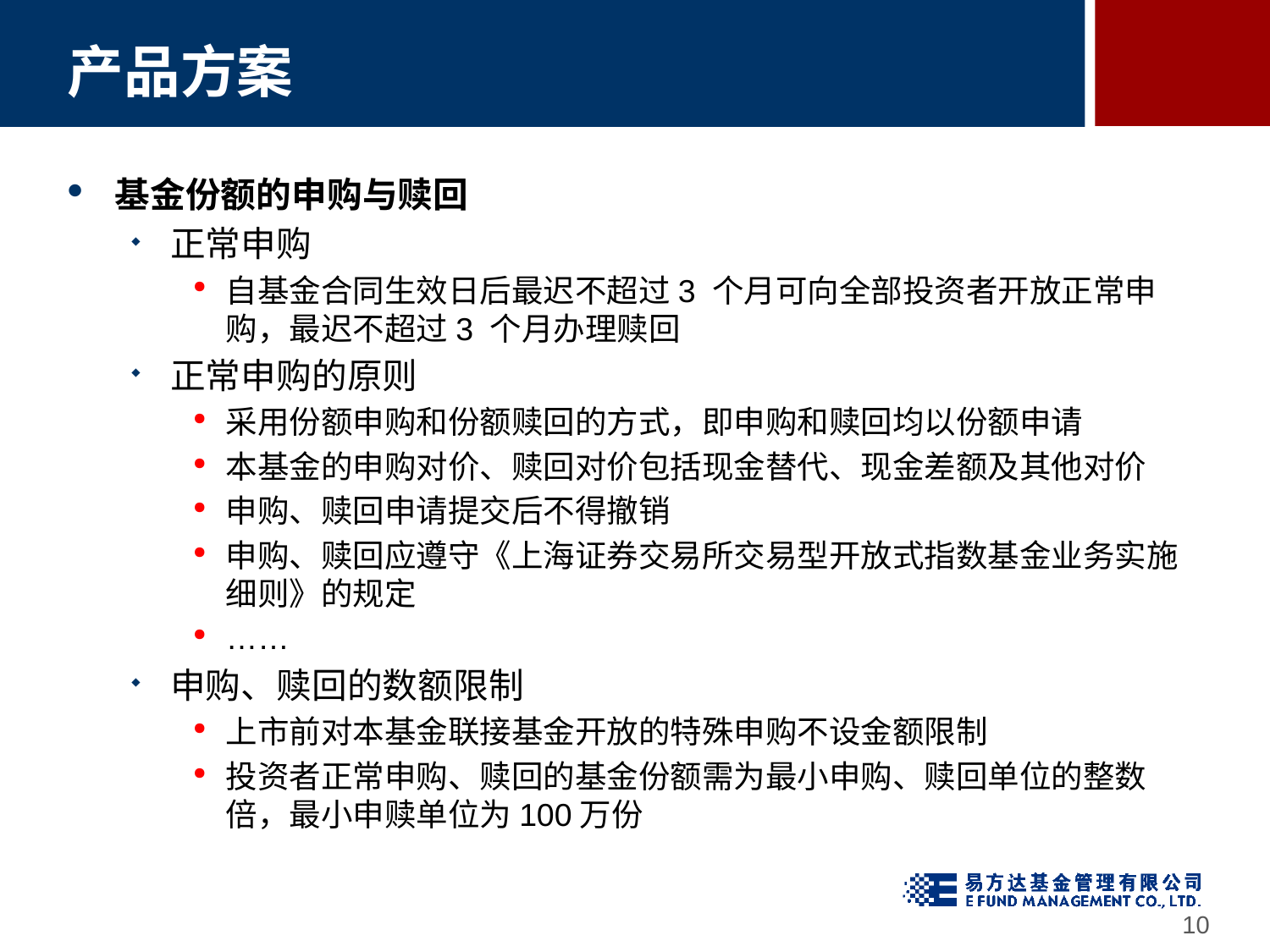

# 产品方案
基金份额的申购与赎回
正常申购
自基金合同生效日后最迟不超过3 个月可向全部投资者开放正常申购，最迟不超过3 个月办理赎回
正常申购的原则
采用份额申购和份额赎回的方式，即申购和赎回均以份额申请
本基金的申购对价、赎回对价包括现金替代、现金差额及其他对价
申购、赎回申请提交后不得撤销
申购、赎回应遵守《上海证券交易所交易型开放式指数基金业务实施细则》的规定
……
申购、赎回的数额限制
上市前对本基金联接基金开放的特殊申购不设金额限制
投资者正常申购、赎回的基金份额需为最小申购、赎回单位的整数倍，最小申赎单位为100万份